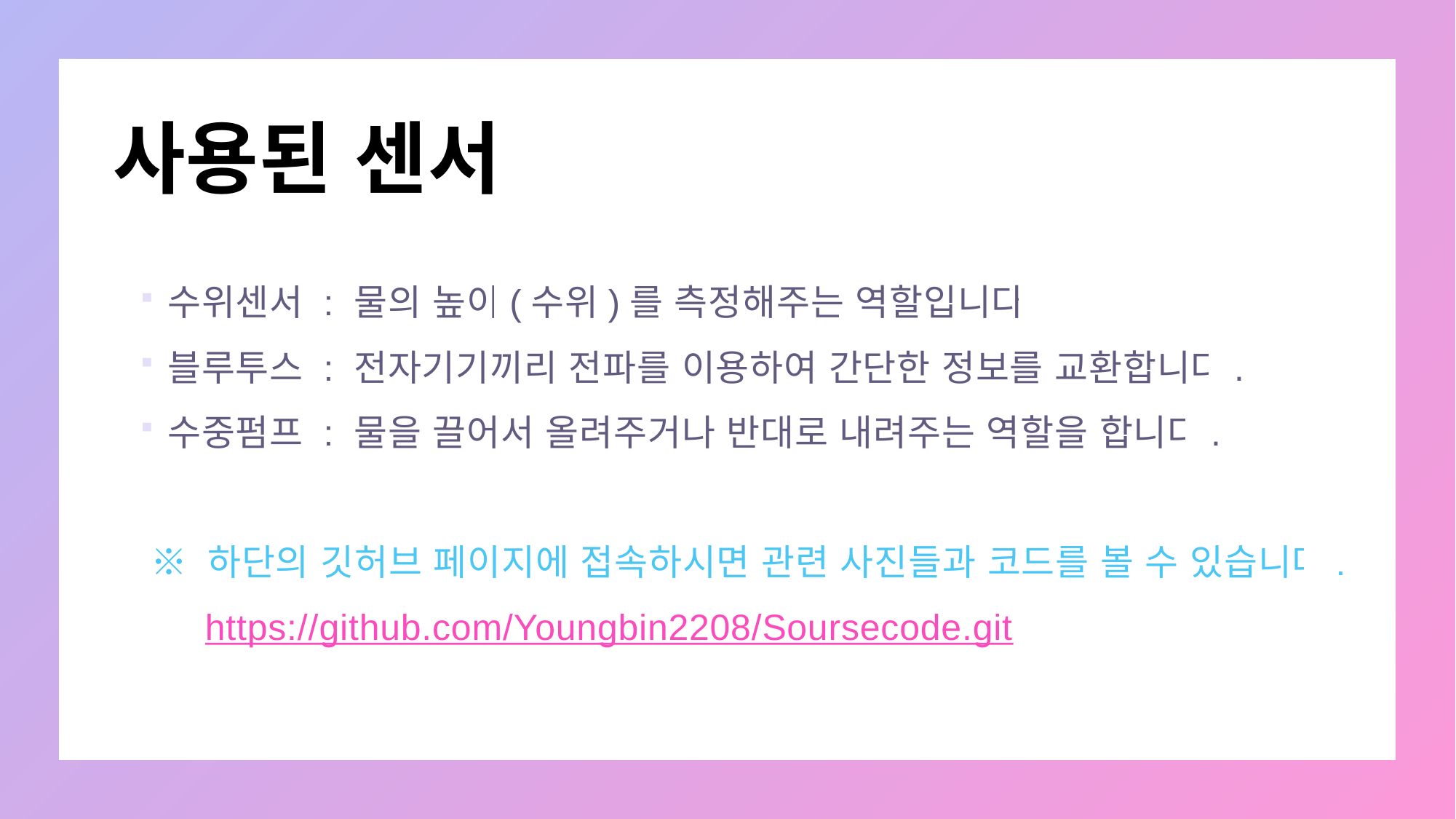

# 사용된 센서
수위센서 : 물의 높이(수위)를 측정해주는 역할입니다
블루투스 : 전자기기끼리 전파를 이용하여 간단한 정보를 교환합니다.
수중펌프 : 물을 끌어서 올려주거나 반대로 내려주는 역할을 합니다.

 ※ 하단의 깃허브 페이지에 접속하시면 관련 사진들과 코드를 볼 수 있습니다.
      https://github.com/Youngbin2208/Soursecode.git